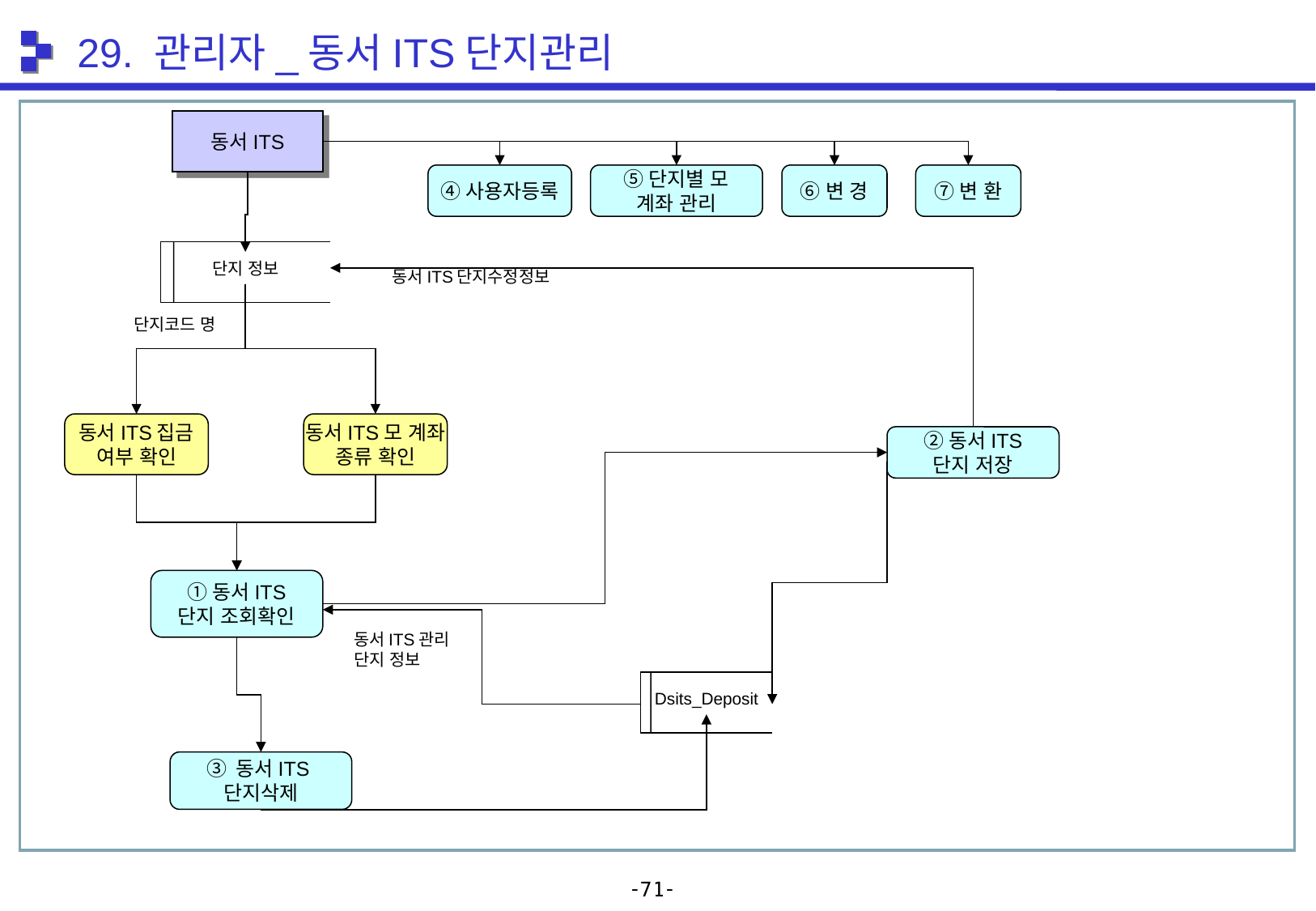

29. 관리자_동서ITS단지관리

동서ITS

④사용자등록

⑤단지별 모
계좌 관리

⑥변 경

⑦변 환

단지 정보

동서ITS단지수정정보
단지코드 명
동서ITS집금
여부 확인
동서ITS모 계좌
종류 확인

②동서ITS
단지 저장

①동서ITS
단지 조회확인
동서ITS관리 단지 정보

Dsits_Deposit

③ 동서ITS
단지삭제